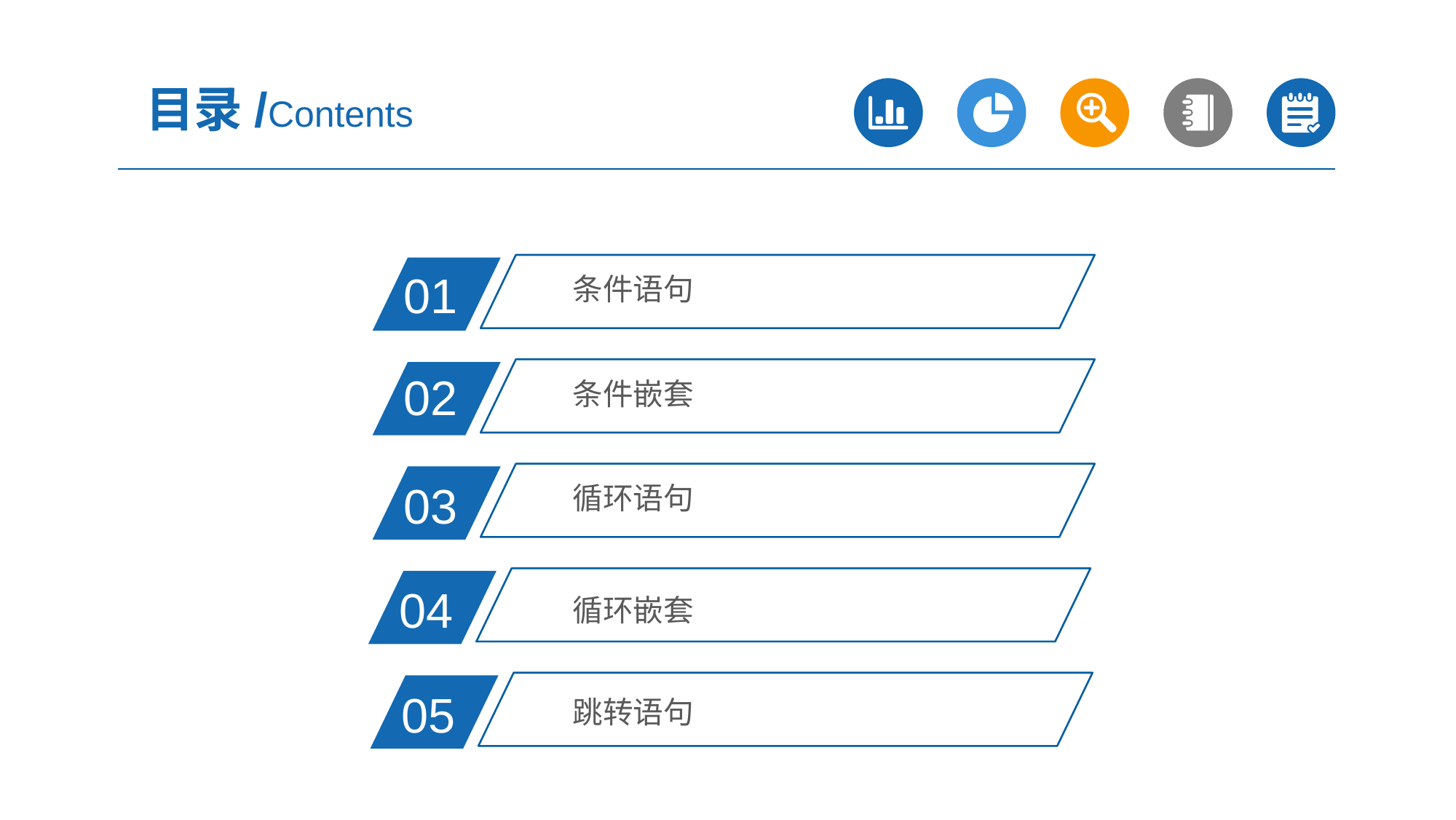

目录/Contents

条件语句

01

条件嵌套
02

循环语句

03

循环嵌套

04

跳转语句

05